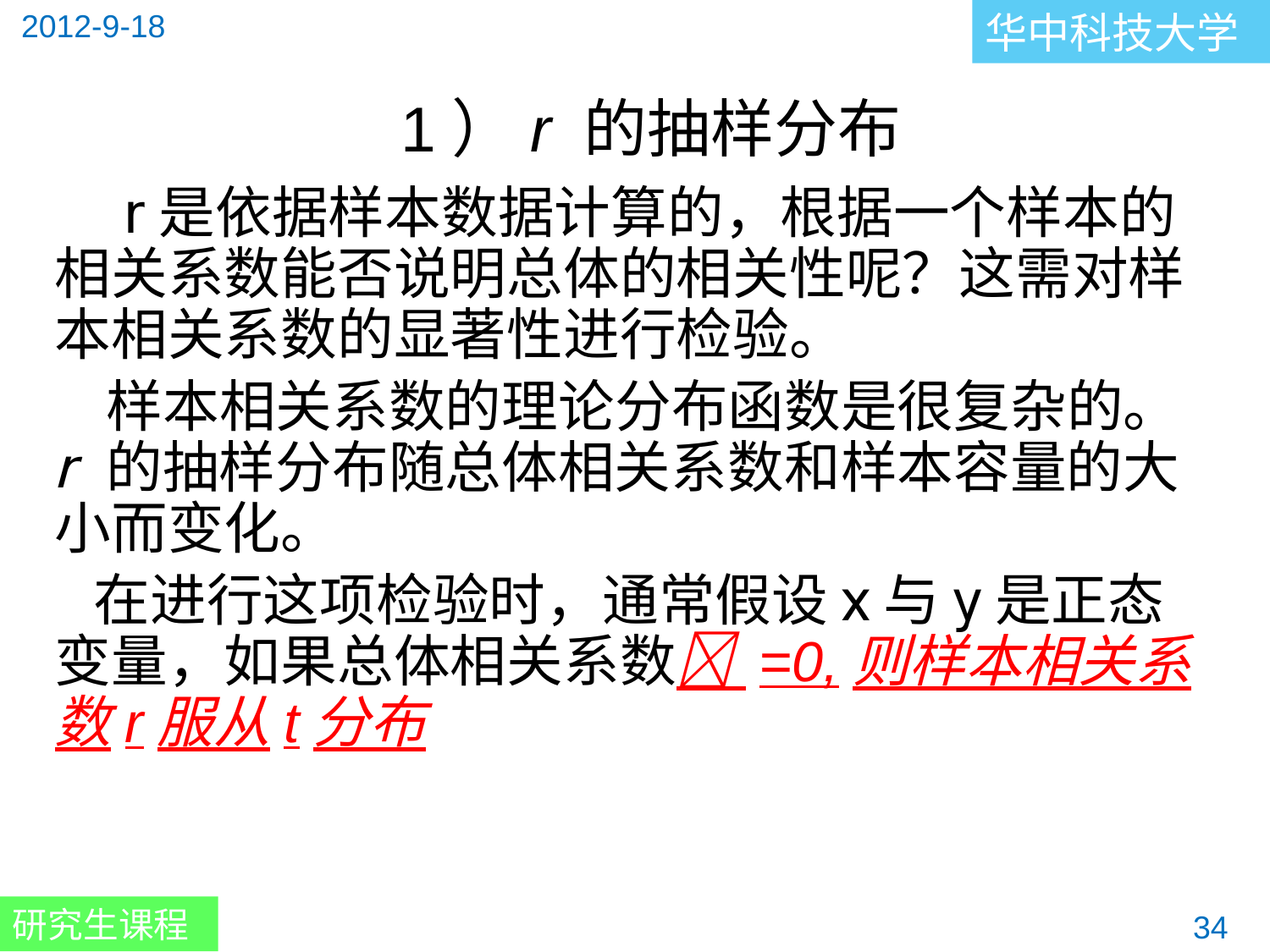

1）r 的抽样分布
    r是依据样本数据计算的，根据一个样本的相关系数能否说明总体的相关性呢？这需对样本相关系数的显著性进行检验。
   样本相关系数的理论分布函数是很复杂的。 r 的抽样分布随总体相关系数和样本容量的大小而变化。
  在进行这项检验时，通常假设x与y是正态变量，如果总体相关系数ρ =0,则样本相关系数r服从t分布